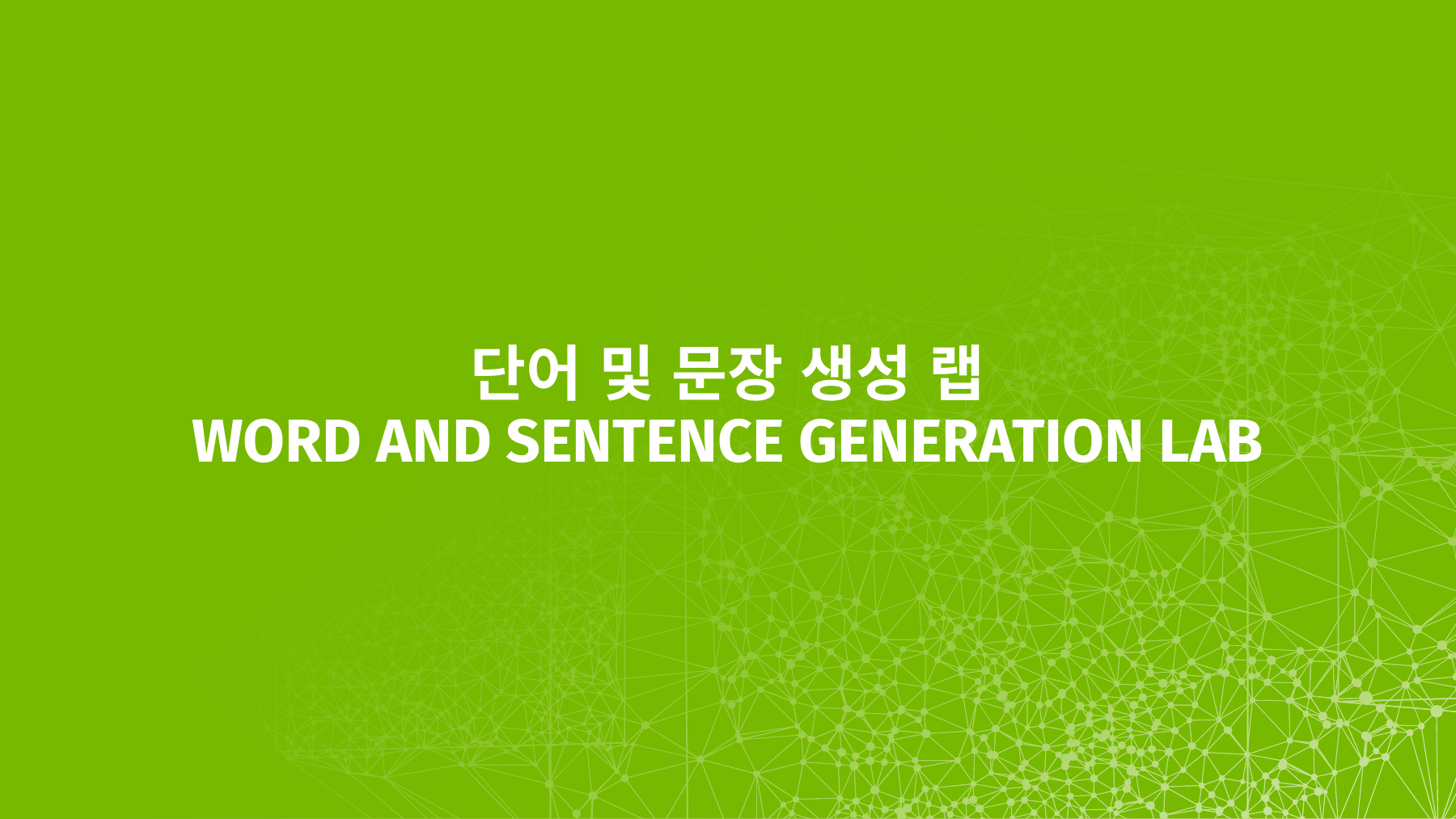

# 단어 및 문장 생성 랩 Word and sentence generation Lab